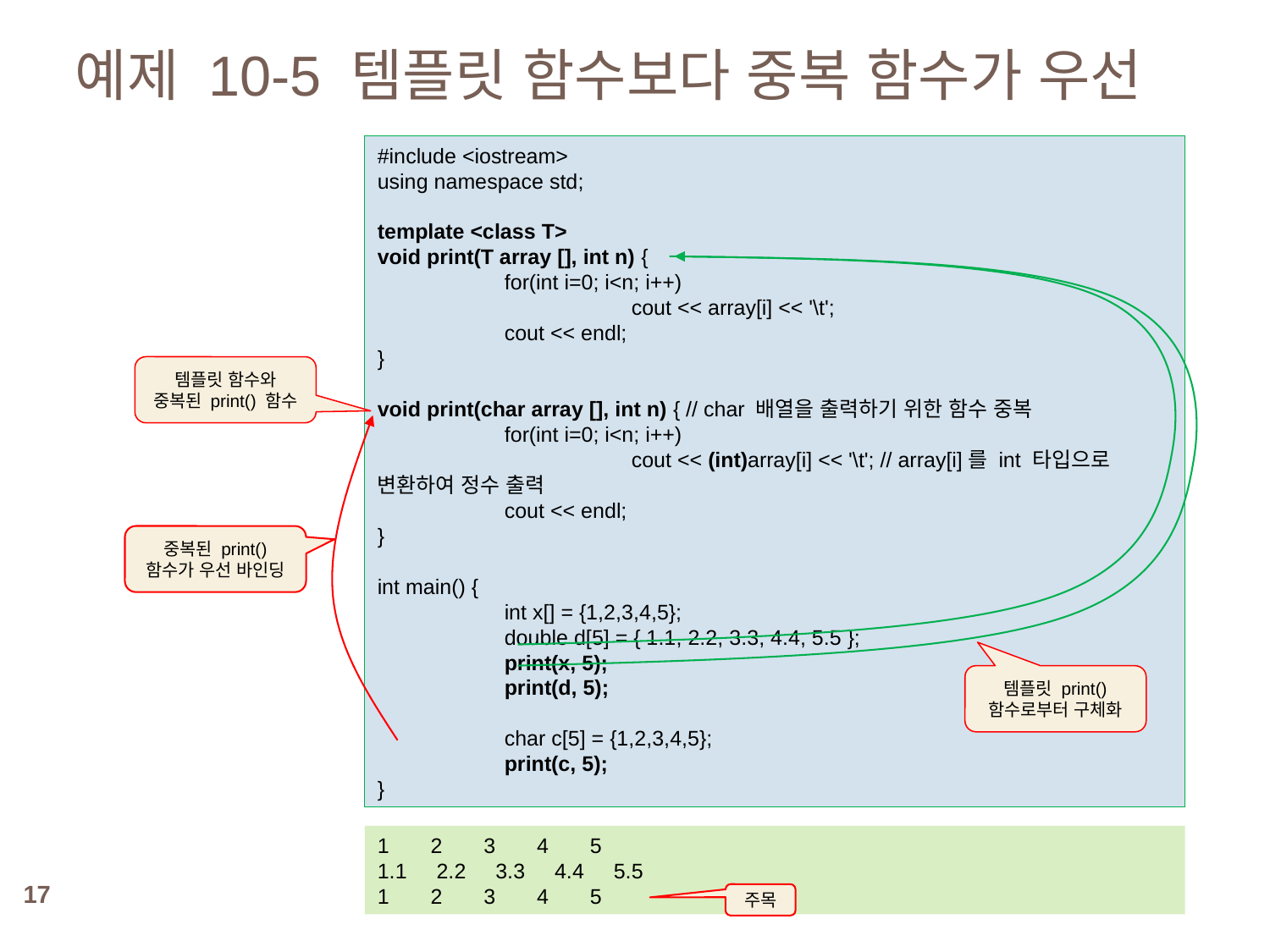

예제 10-5 템플릿 함수보다 중복 함수가 우선
#include <iostream>
using namespace std;

template <class T>
void print(T array [], int n) {
	for(int i=0; i<n; i++)
		cout << array[i] << '\t';
	cout << endl;
}

void print(char array [], int n) { // char 배열을 출력하기 위한 함수 중복
	for(int i=0; i<n; i++)
		cout << (int)array[i] << '\t'; // array[i]를 int 타입으로 변환하여 정수 출력
	cout << endl;
}

int main() {
	int x[] = {1,2,3,4,5};
	double d[5] = { 1.1, 2.2, 3.3, 4.4, 5.5 };
	print(x, 5);
	print(d, 5);

	char c[5] = {1,2,3,4,5};
	print(c, 5);
}

템플릿 함수와
중복된 print() 함수

중복된 print() 함수가 우선 바인딩
템플릿 print() 함수로부터 구체화
1       2       3       4       5
1.1     2.2     3.3     4.4     5.5
1       2       3       4       5
17
주목